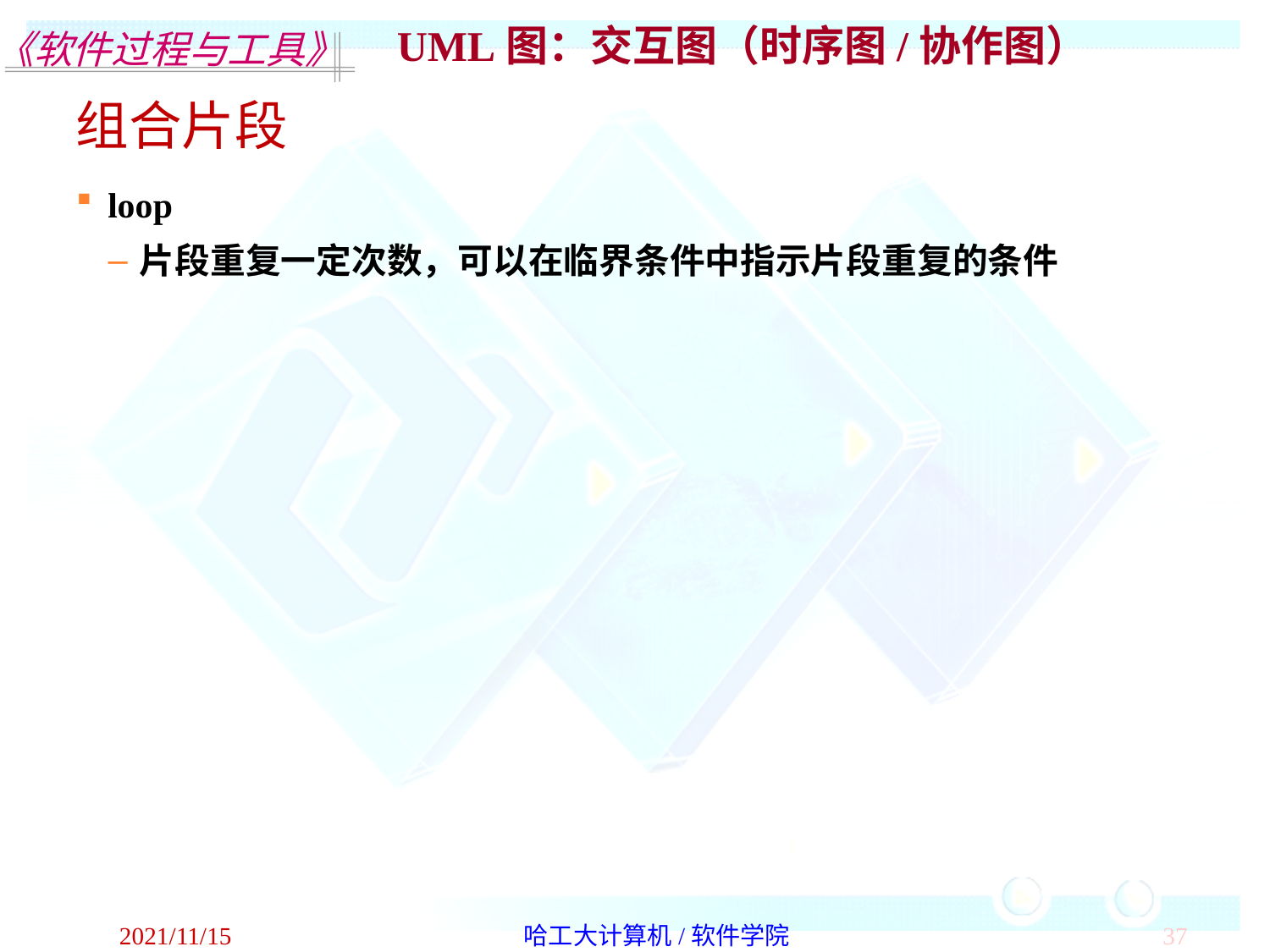

UML图：交互图（时序图/协作图）
组合片段
loop
片段重复一定次数，可以在临界条件中指示片段重复的条件